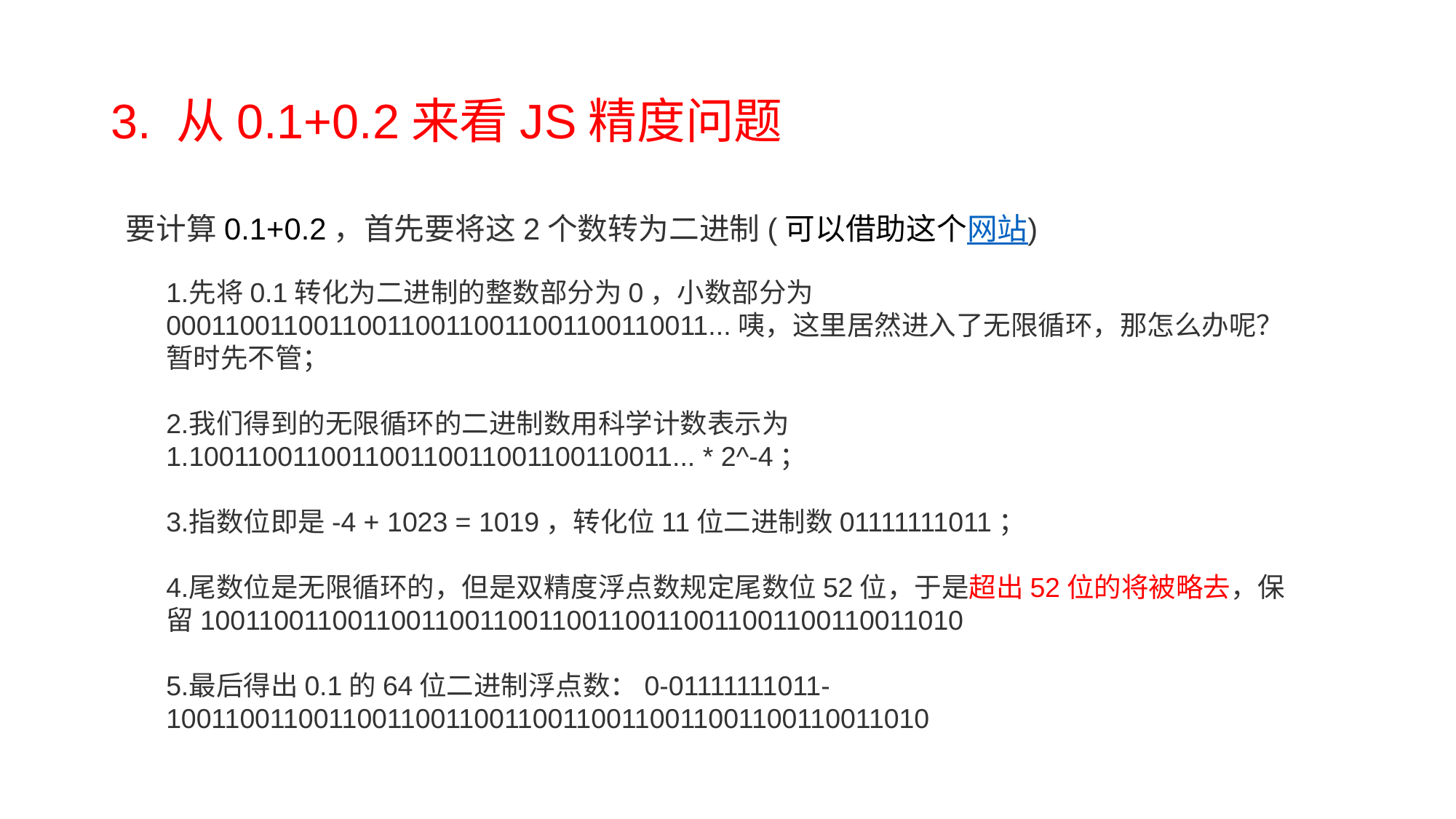

# 3. 从0.1+0.2来看JS精度问题
要计算0.1+0.2，首先要将这2个数转为二进制(可以借助这个网站)

先将0.1转化为二进制的整数部分为0，小数部分为0001100110011001100110011001100110011...咦，这里居然进入了无限循环，那怎么办呢？暂时先不管；

我们得到的无限循环的二进制数用科学计数表示为1.100110011001100110011001100110011... * 2^-4；

指数位即是-4 + 1023 = 1019，转化位11位二进制数01111111011；

尾数位是无限循环的，但是双精度浮点数规定尾数位52位，于是超出52位的将被略去，保留1001100110011001100110011001100110011001100110011010

最后得出0.1的64位二进制浮点数：0-01111111011-1001100110011001100110011001100110011001100110011010